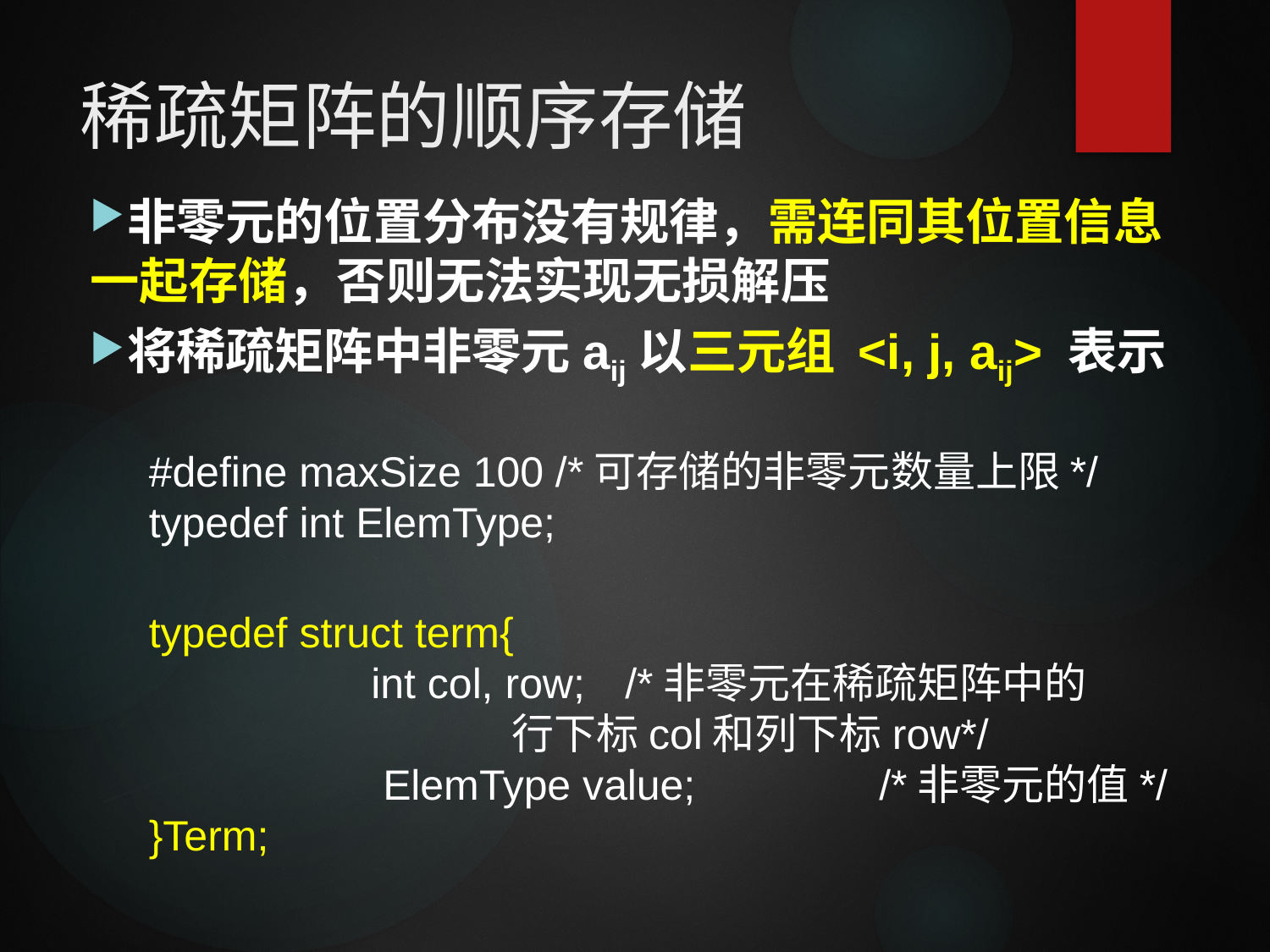

# 稀疏矩阵的顺序存储
非零元的位置分布没有规律，需连同其位置信息一起存储，否则无法实现无损解压
将稀疏矩阵中非零元aij以三元组 <i, j, aij> 表示
#define maxSize 100 /*可存储的非零元数量上限*/
typedef int ElemType;

typedef struct term{
		int col, row;	/*非零元在稀疏矩阵中的
                                     行下标col和列下标row*/
		 ElemType value; 		/*非零元的值*/
}Term;